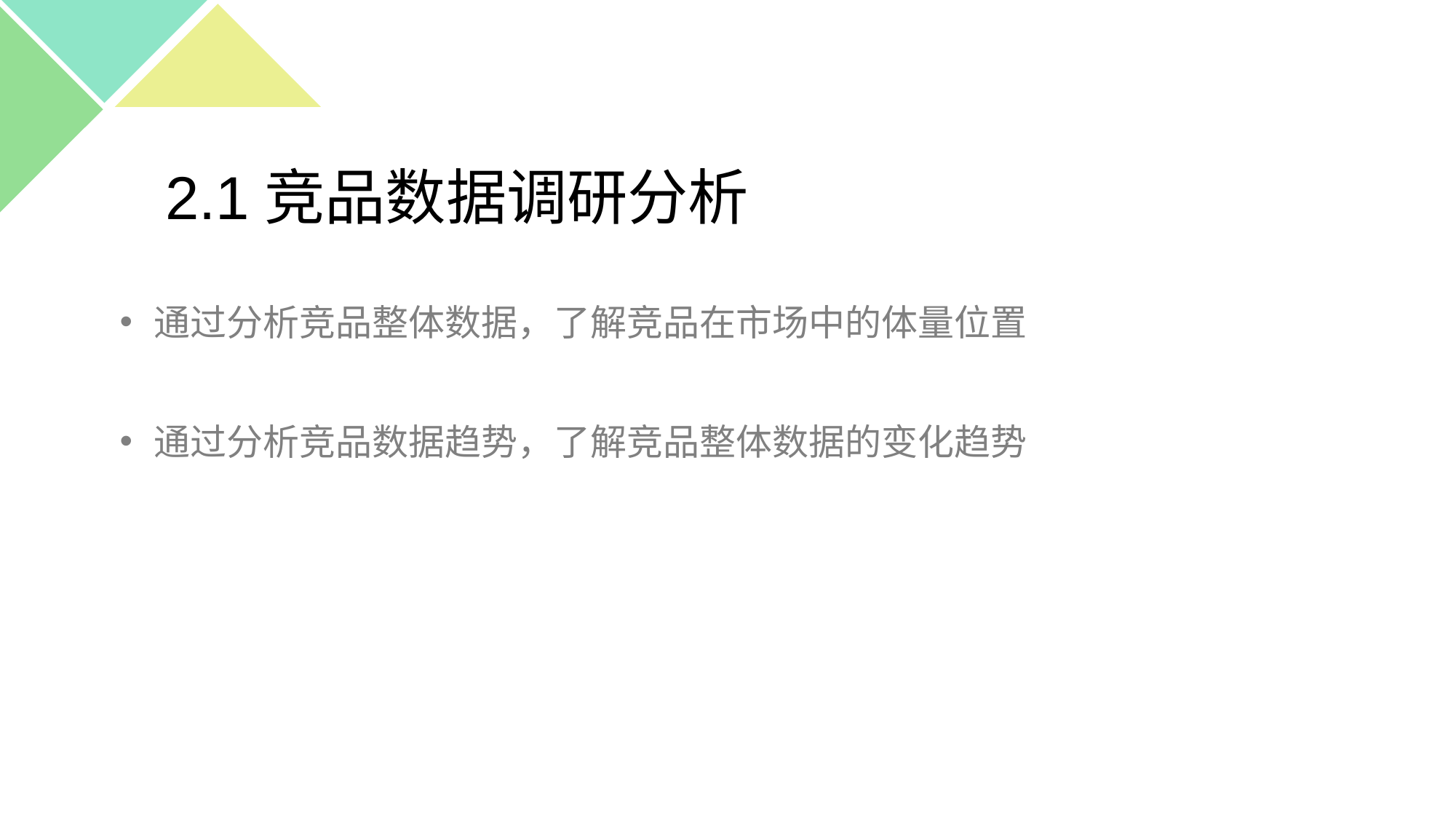

# 2.1竞品数据调研分析
通过分析竞品整体数据，了解竞品在市场中的体量位置

通过分析竞品数据趋势，了解竞品整体数据的变化趋势